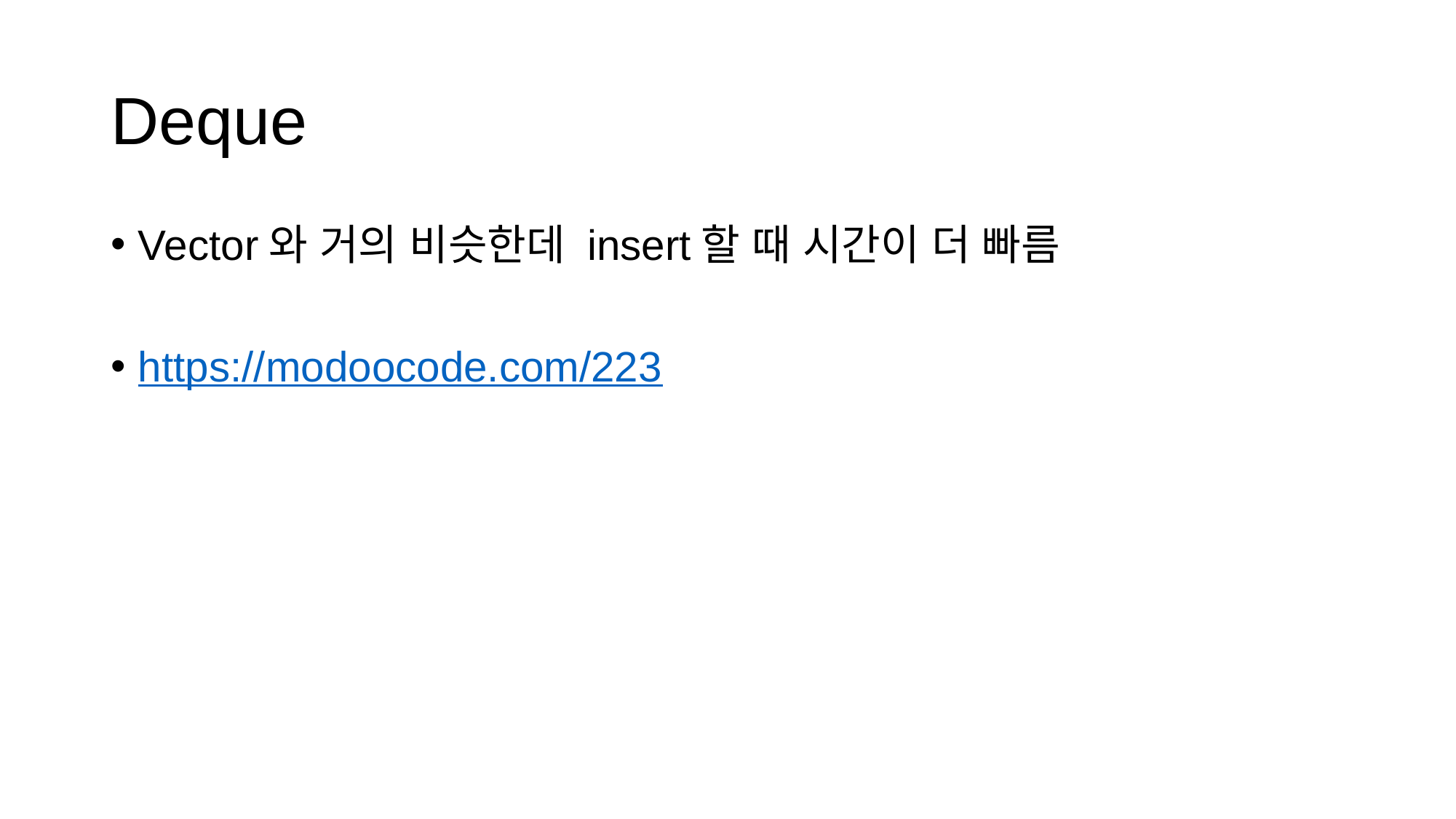

# Deque
Vector와 거의 비슷한데 insert할 때 시간이 더 빠름

https://modoocode.com/223